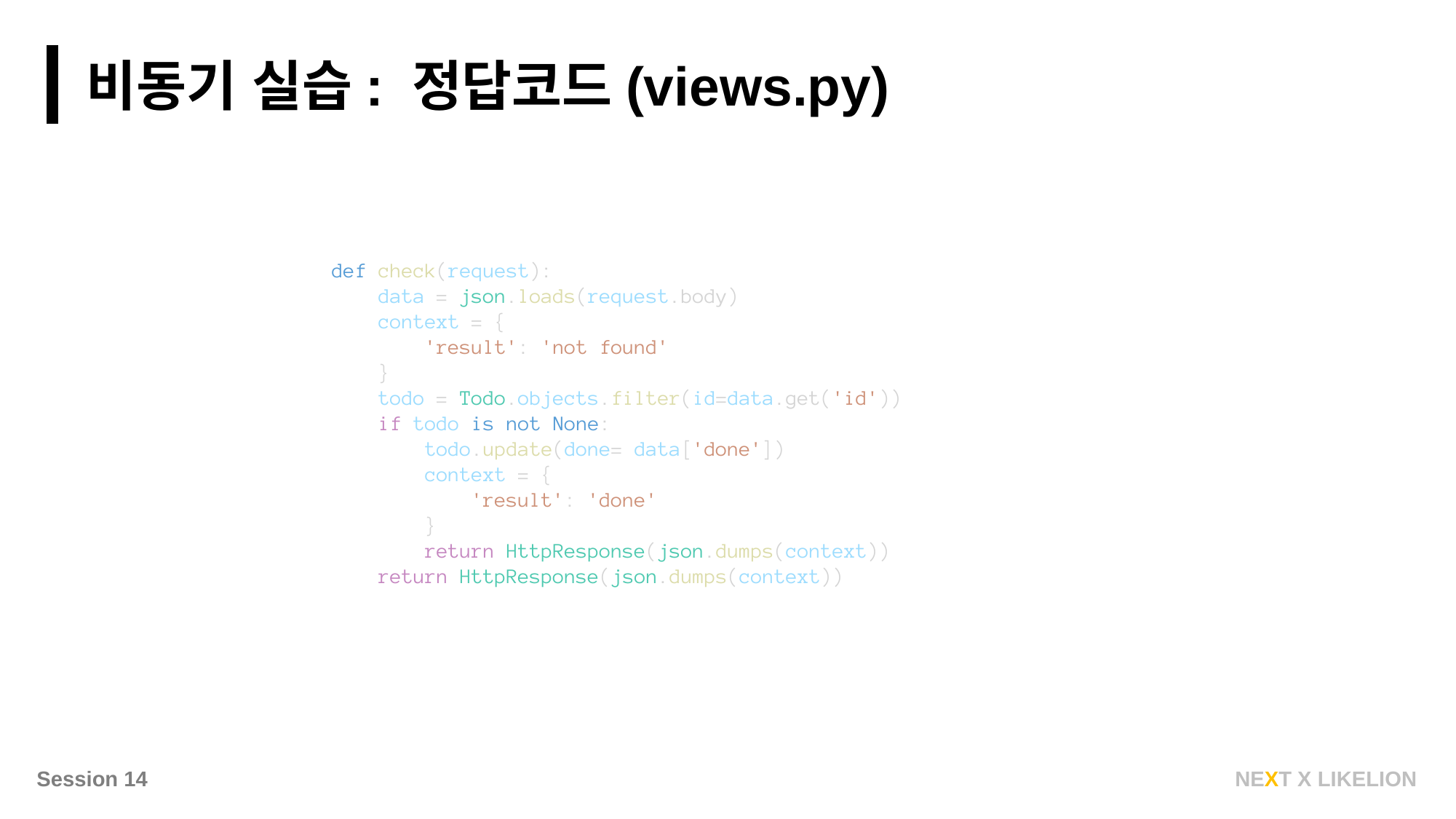

비동기 실습: 정답코드(views.py)
def check(request):
    data = json.loads(request.body)
    context = {
        'result': 'not found'
    }
    todo = Todo.objects.filter(id=data.get('id'))
    if todo is not None:
        todo.update(done= data['done'])
        context = {
            'result': 'done'
        }
        return HttpResponse(json.dumps(context))
    return HttpResponse(json.dumps(context))
NEXT X LIKELION
Session 14